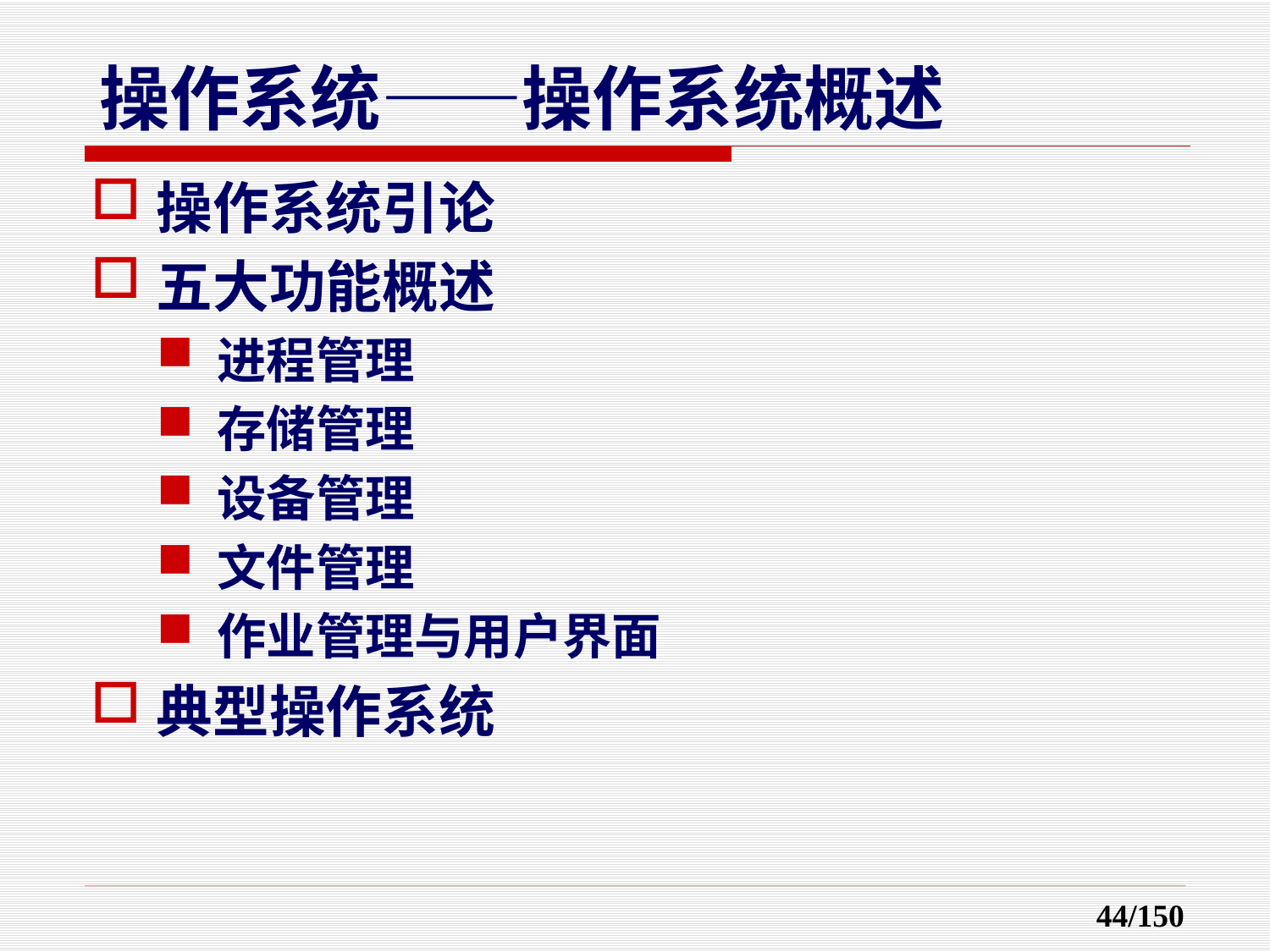

操作系统引论
五大功能概述
进程管理
存储管理
设备管理
文件管理
作业管理与用户界面
典型操作系统